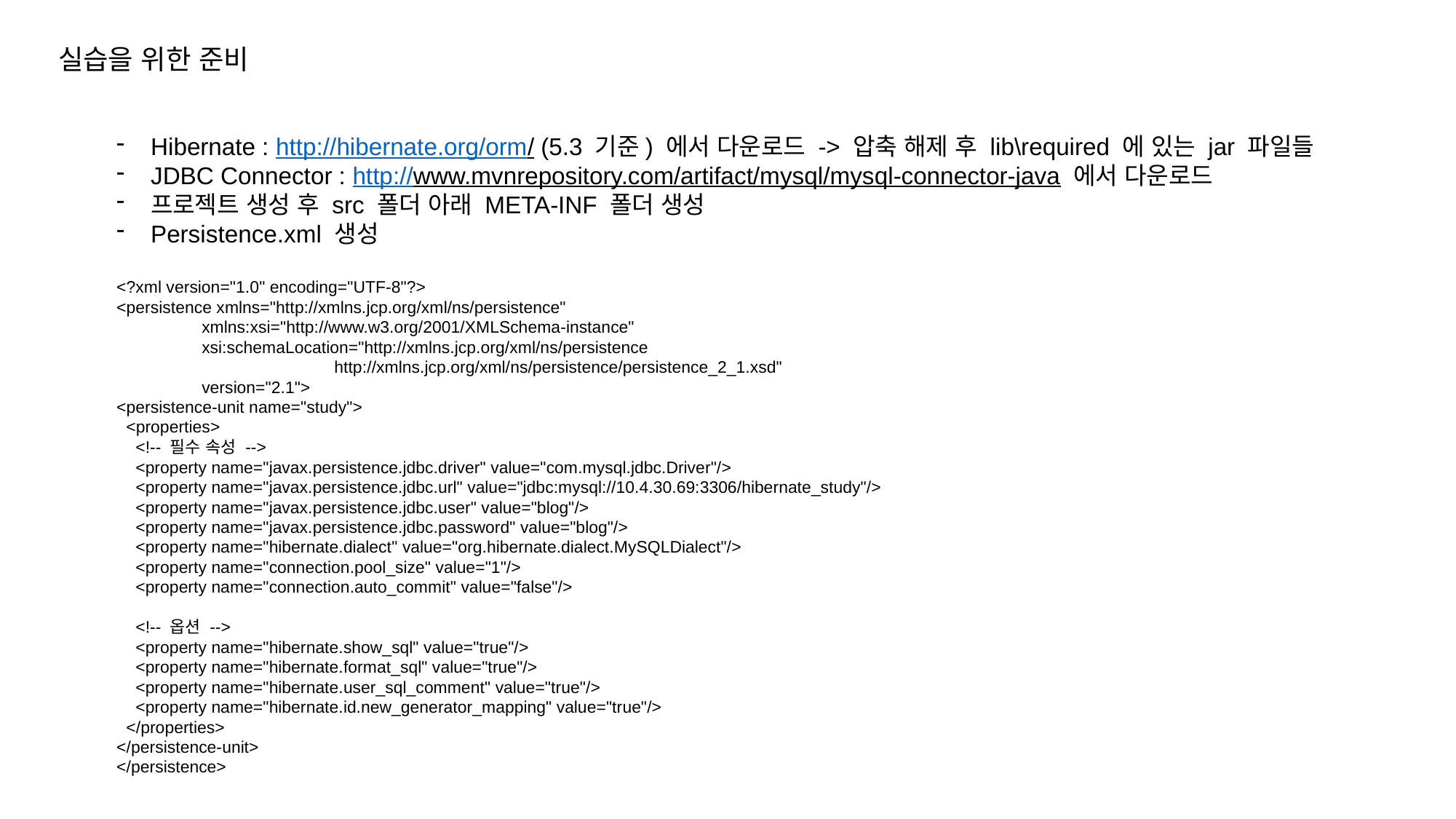

실습을 위한 준비
Hibernate : http://hibernate.org/orm/ (5.3 기준) 에서 다운로드 -> 압축 해제 후 lib\required 에 있는 jar 파일들
JDBC Connector : http://www.mvnrepository.com/artifact/mysql/mysql-connector-java 에서 다운로드
프로젝트 생성 후 src 폴더 아래 META-INF 폴더 생성
Persistence.xml 생성
<?xml version="1.0" encoding="UTF-8"?>
<persistence xmlns="http://xmlns.jcp.org/xml/ns/persistence"
                  xmlns:xsi="http://www.w3.org/2001/XMLSchema-instance"
                  xsi:schemaLocation="http://xmlns.jcp.org/xml/ns/persistence
                                              http://xmlns.jcp.org/xml/ns/persistence/persistence_2_1.xsd"
                  version="2.1">
<persistence-unit name="study">
  <properties>
    <!-- 필수 속성 -->
    <property name="javax.persistence.jdbc.driver" value="com.mysql.jdbc.Driver"/>
    <property name="javax.persistence.jdbc.url" value="jdbc:mysql://10.4.30.69:3306/hibernate_study"/>
    <property name="javax.persistence.jdbc.user" value="blog"/>
    <property name="javax.persistence.jdbc.password" value="blog"/>
    <property name="hibernate.dialect" value="org.hibernate.dialect.MySQLDialect"/>
    <property name="connection.pool_size" value="1"/>
    <property name="connection.auto_commit" value="false"/>

    <!-- 옵션 -->
    <property name="hibernate.show_sql" value="true"/>
    <property name="hibernate.format_sql" value="true"/>
    <property name="hibernate.user_sql_comment" value="true"/>
    <property name="hibernate.id.new_generator_mapping" value="true"/>
  </properties>
</persistence-unit>
</persistence>